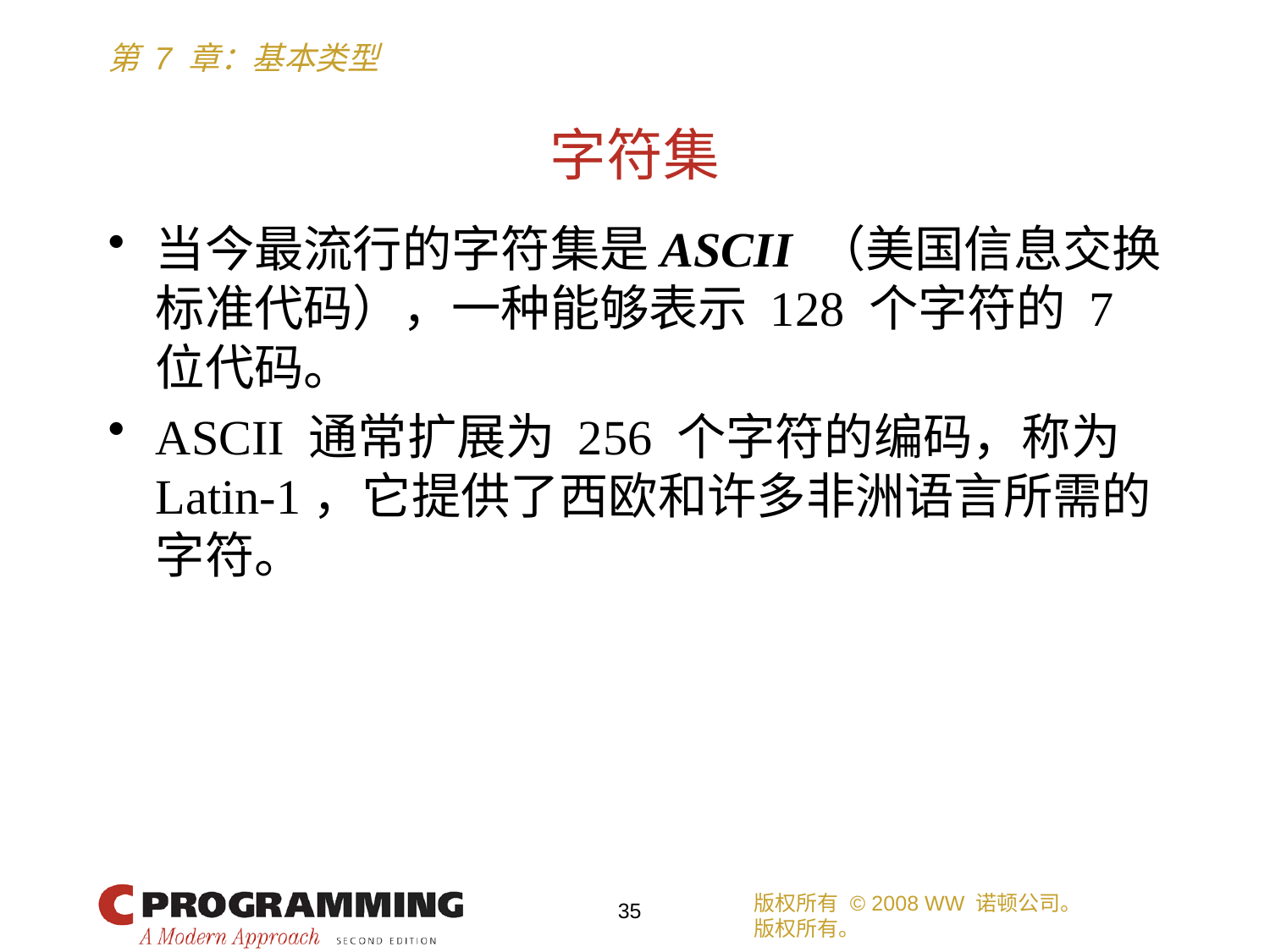

# 字符集
当今最流行的字符集是ASCII （美国信息交换标准代码），一种能够表示 128 个字符的 7 位代码。
ASCII 通常扩展为 256 个字符的编码，称为Latin-1，它提供了西欧和许多非洲语言所需的字符。
版权所有 © 2008 WW 诺顿公司。
版权所有。
35